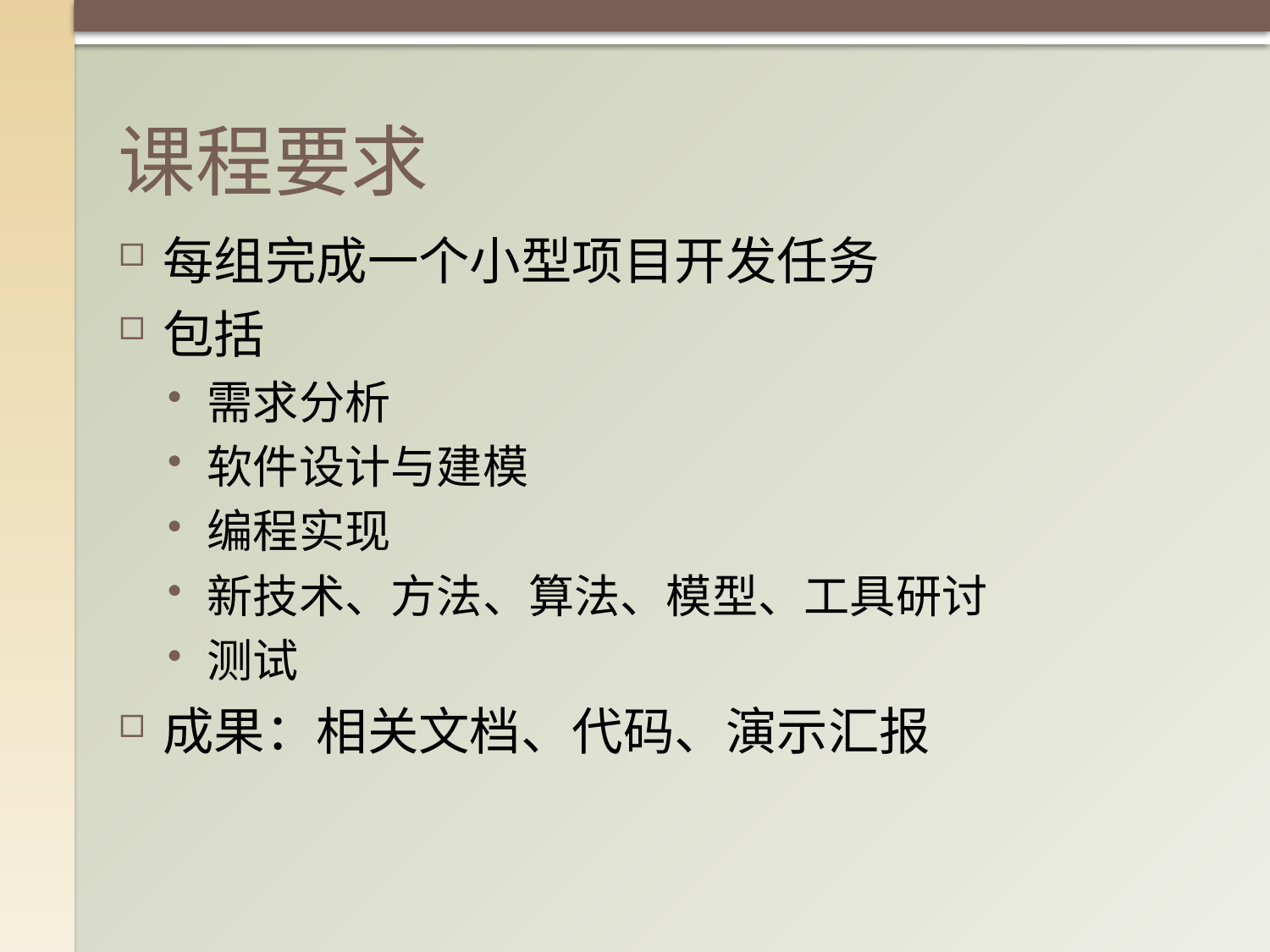

# 课程要求
每组完成一个小型项目开发任务
包括
需求分析
软件设计与建模
编程实现
新技术、方法、算法、模型、工具研讨
测试
成果：相关文档、代码、演示汇报